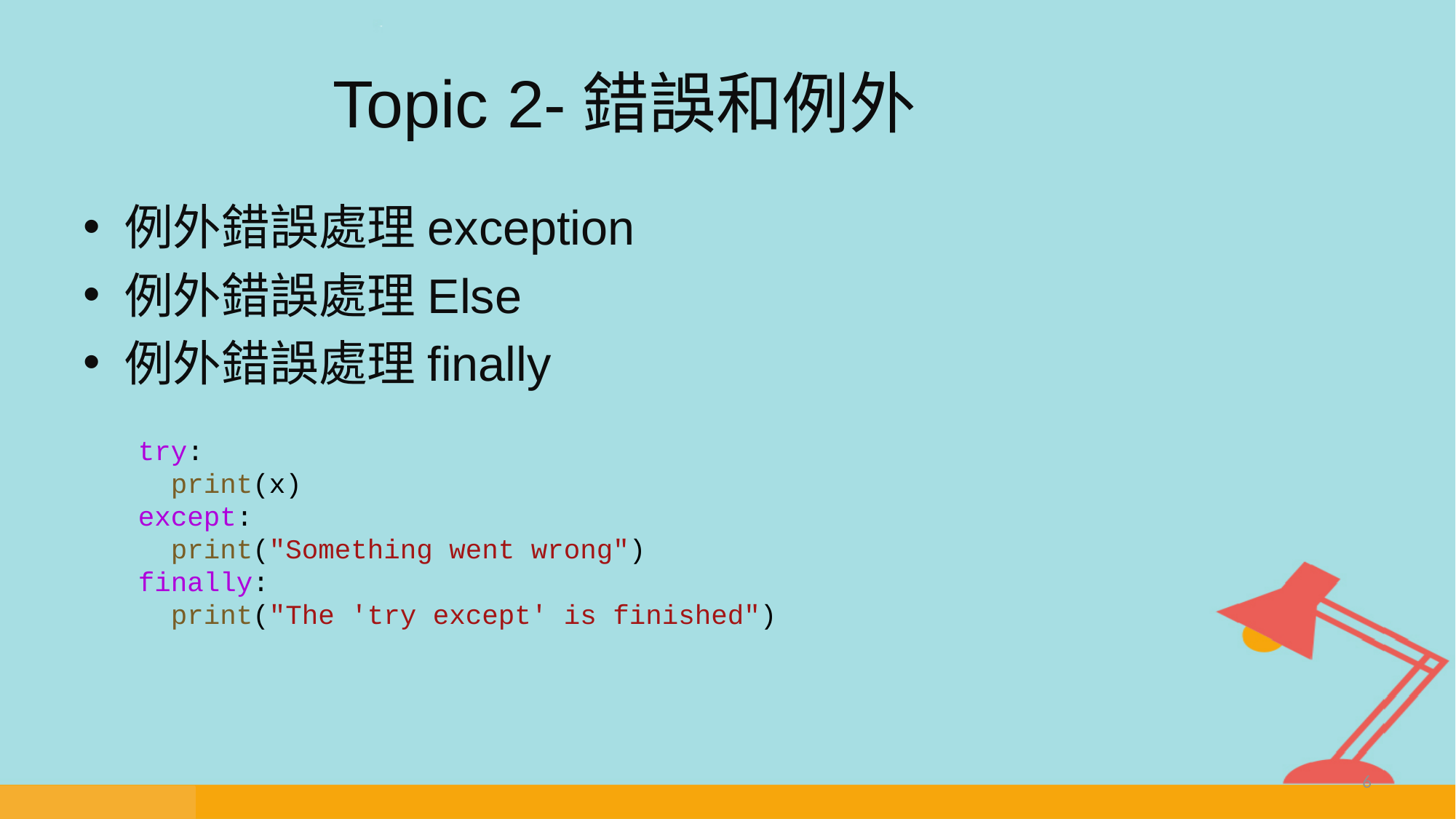

# Topic 2-錯誤和例外
例外錯誤處理exception
例外錯誤處理Else
例外錯誤處理finally

try:
  print(x)
except:
  print("Something went wrong")
finally:
  print("The 'try except' is finished")
6